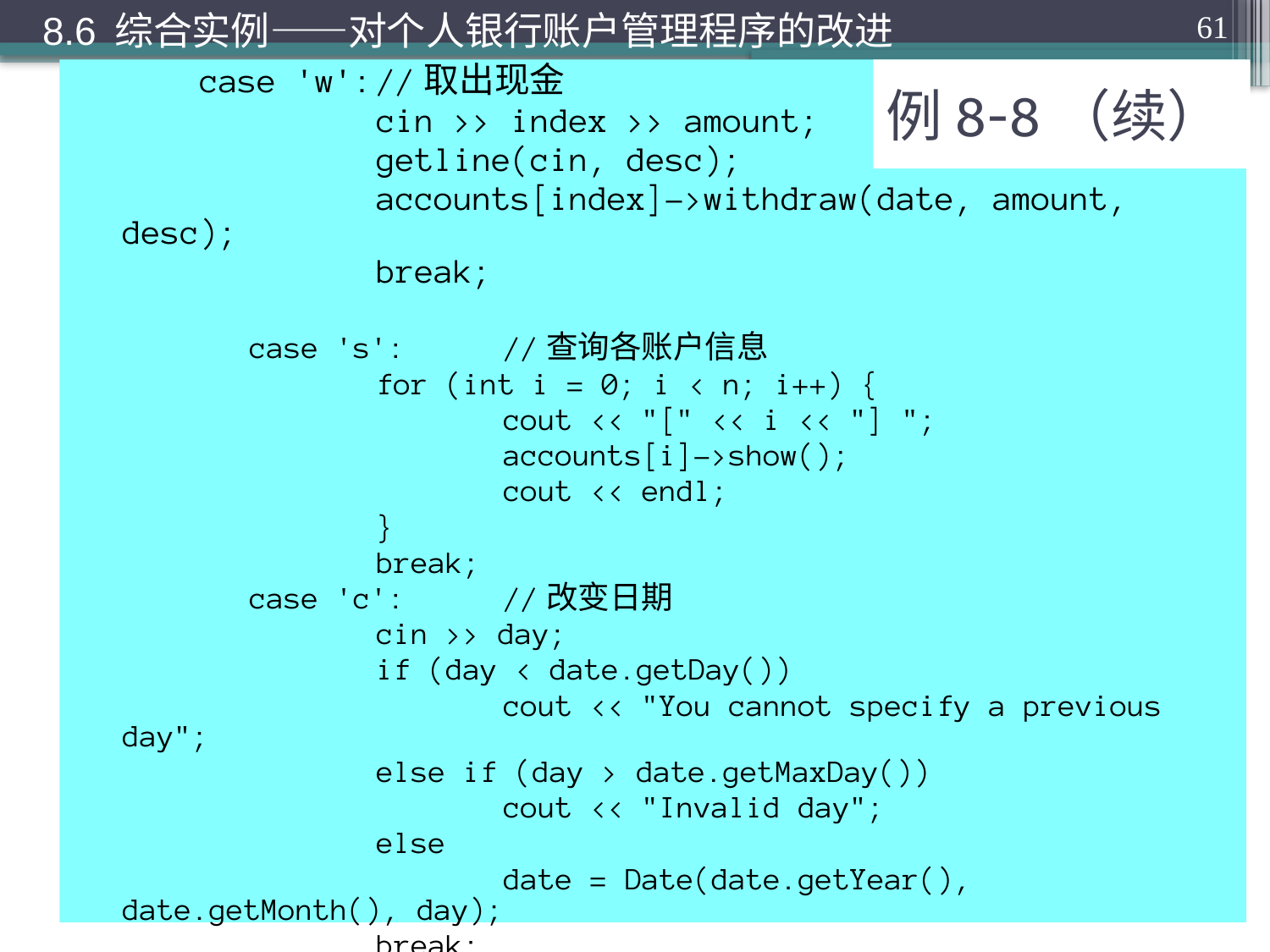

8.6 综合实例——对个人银行账户管理程序的改进
61
	    case 'w':	//取出现金
			cin >> index >> amount;
			getline(cin, desc);
			accounts[index]->withdraw(date, amount, desc);
			break;

    	case 's':	//查询各账户信息
			for (int i = 0; i < n; i++) {
				cout << "[" << i << "] ";
				accounts[i]->show();
				cout << endl;
			}
			break;
		case 'c':	//改变日期
			cin >> day;
			if (day < date.getDay())
				cout << "You cannot specify a previous day";
			else if (day > date.getMaxDay())
				cout << "Invalid day";
			else
				date = Date(date.getYear(), date.getMonth(), day);
			break;
# 例8-8（续）